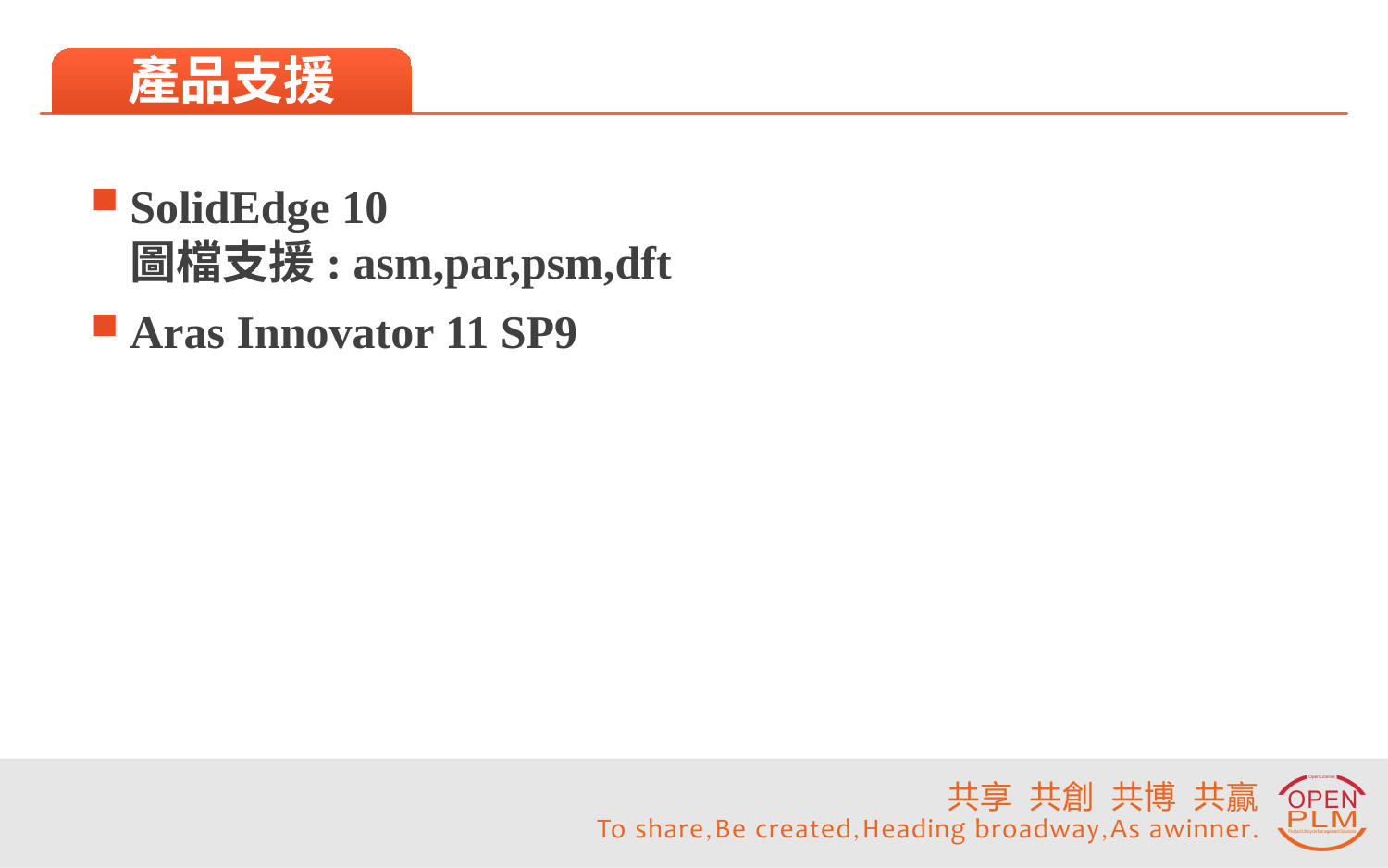

#
產品支援

SolidEdge 10
圖檔支援: asm,par,psm,dft
Aras Innovator 11 SP9